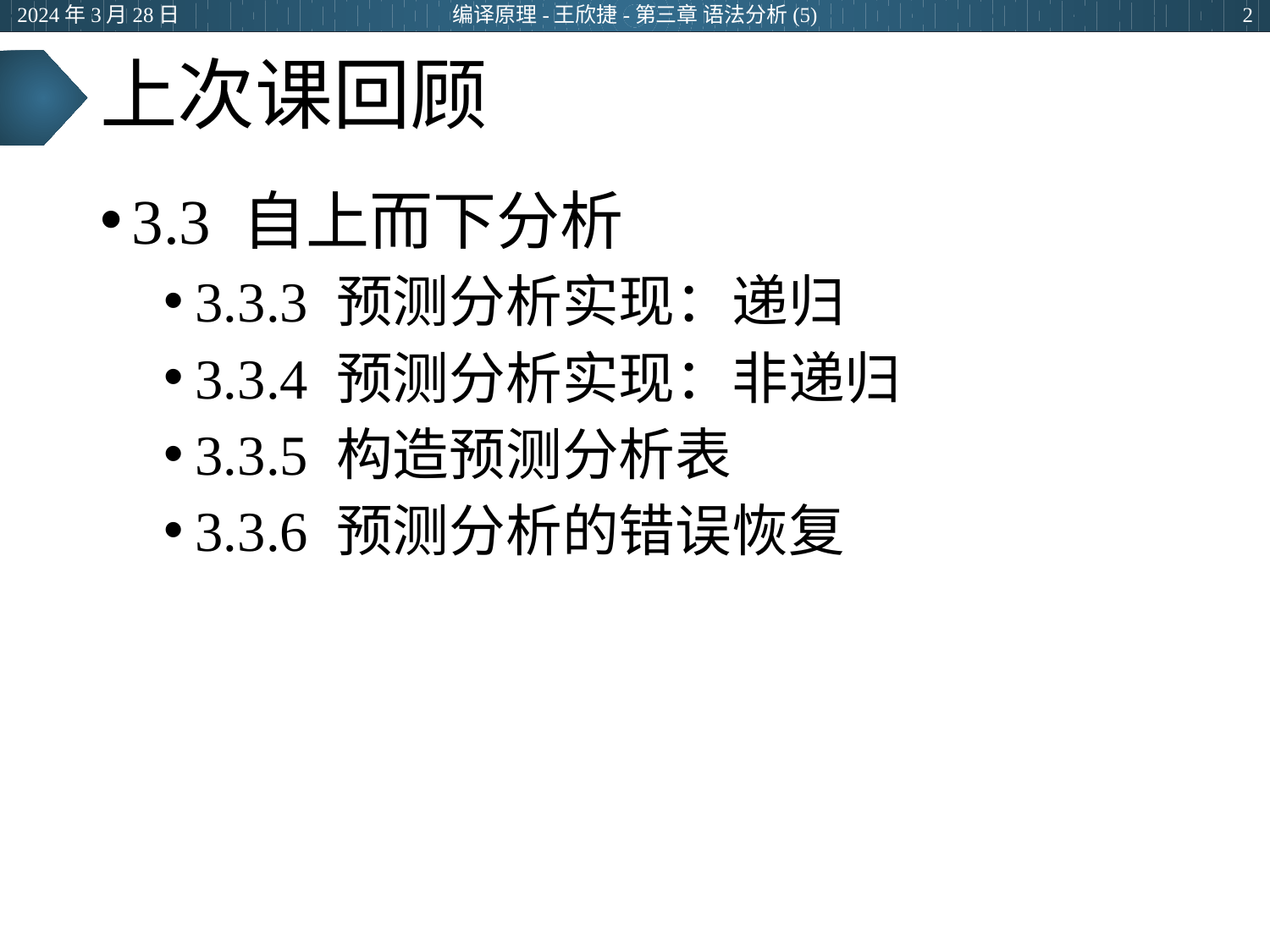

2024年3月28日
编译原理-王欣捷-第三章 语法分析(5)
2
# 上次课回顾
3.3 自上而下分析
3.3.3 预测分析实现：递归
3.3.4 预测分析实现：非递归
3.3.5 构造预测分析表
3.3.6 预测分析的错误恢复